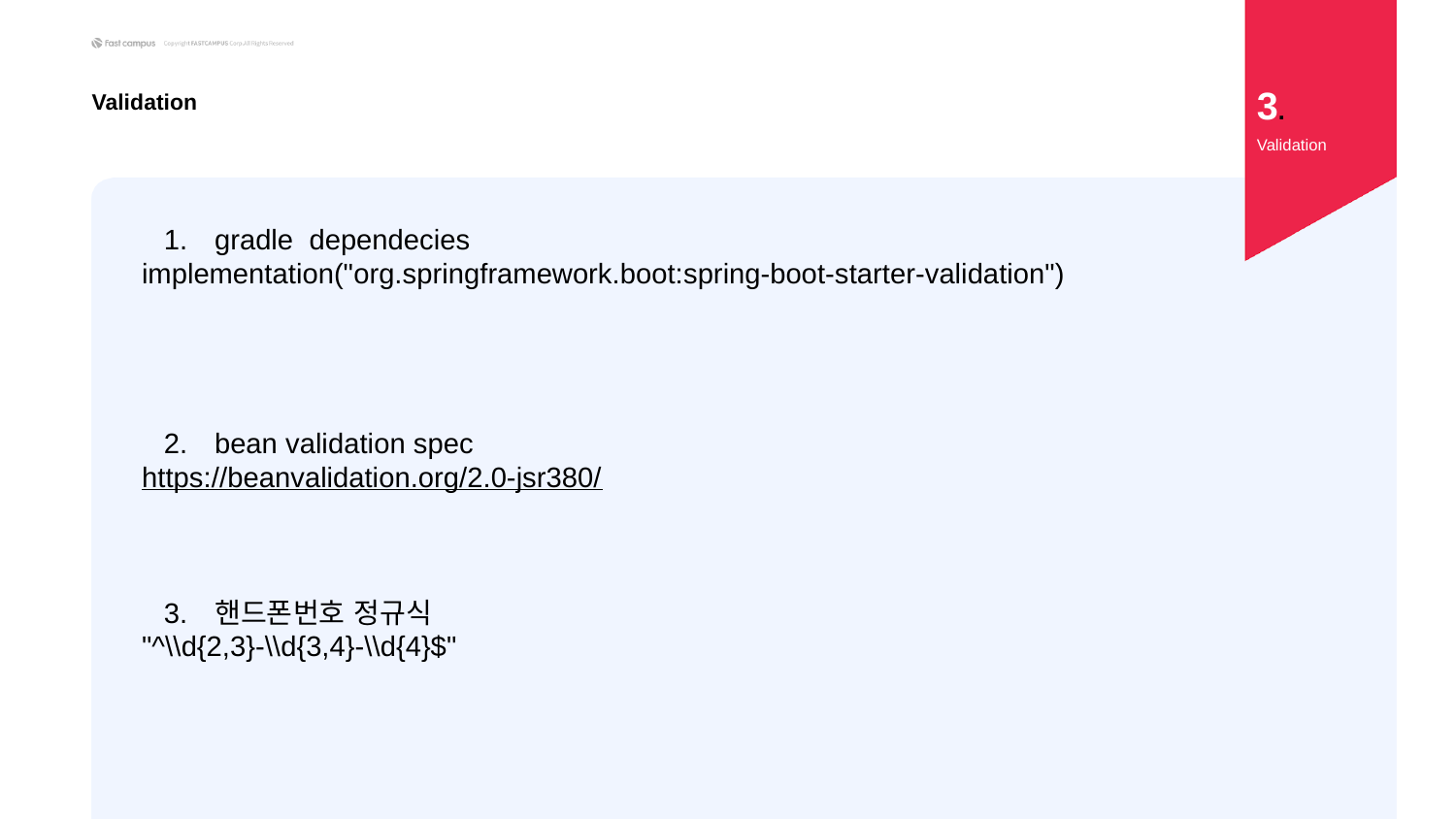

3.
Validation
Validation
gradle  dependecies
implementation("org.springframework.boot:spring-boot-starter-validation")

bean validation spec
https://beanvalidation.org/2.0-jsr380/

핸드폰번호 정규식
"^\\d{2,3}-\\d{3,4}-\\d{4}$"